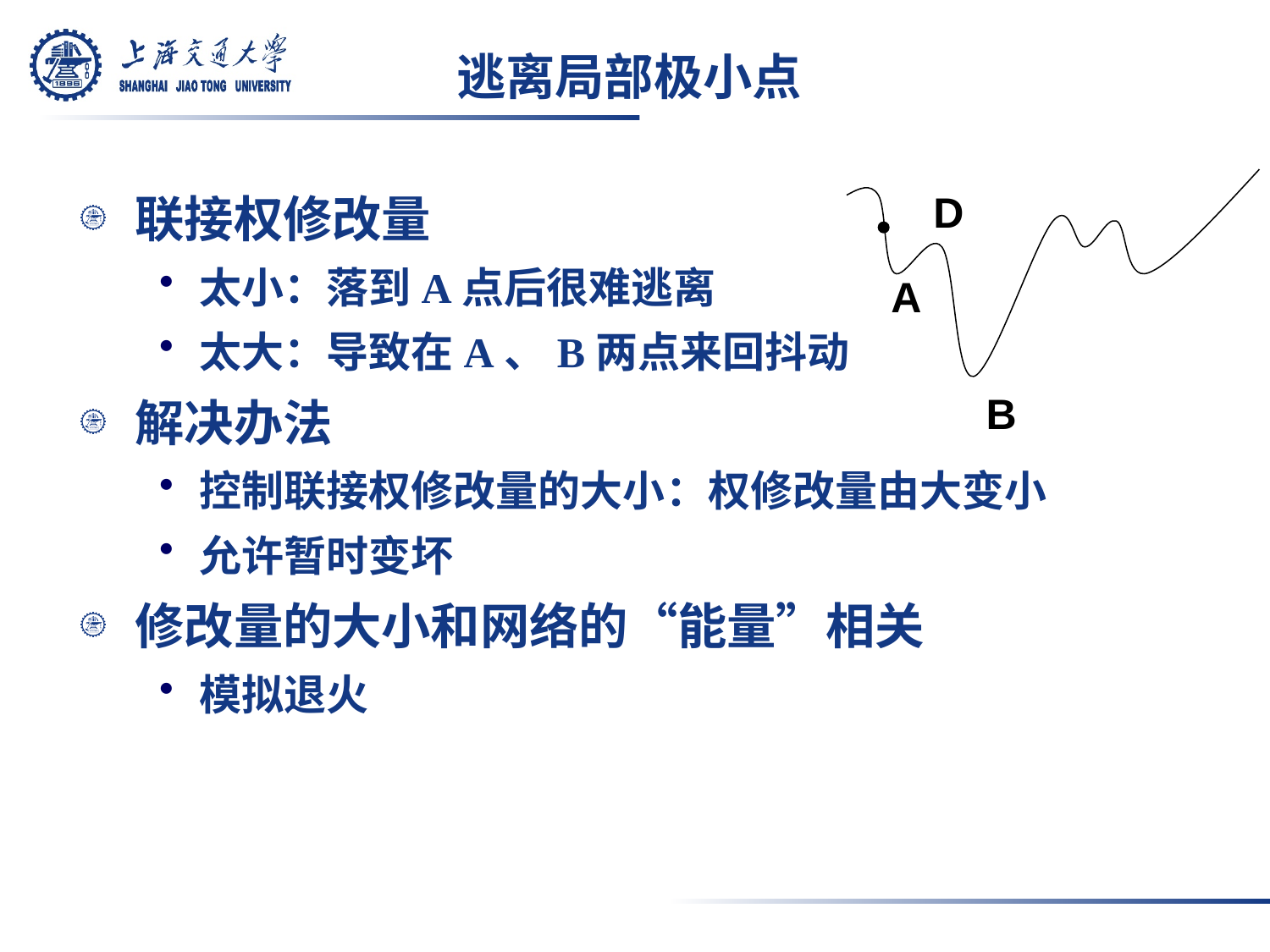

# 逃离局部极小点

D

A
B
联接权修改量
太小：落到A点后很难逃离
太大：导致在A、B两点来回抖动
解决办法
控制联接权修改量的大小：权修改量由大变小
允许暂时变坏
修改量的大小和网络的“能量”相关
模拟退火